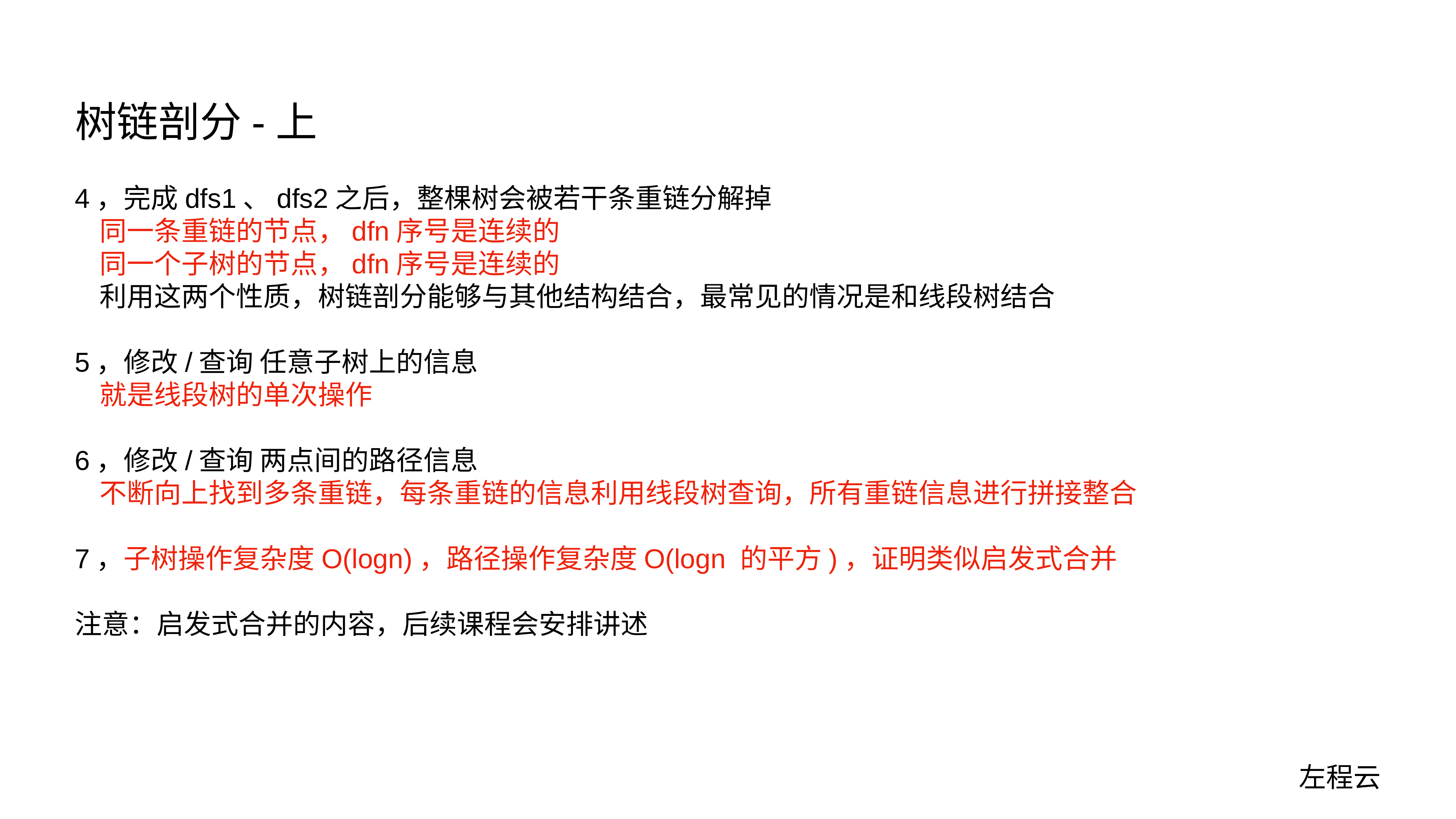

# 树链剖分-上
4，完成dfs1、dfs2之后，整棵树会被若干条重链分解掉
   同一条重链的节点，dfn序号是连续的
   同一个子树的节点，dfn序号是连续的
   利用这两个性质，树链剖分能够与其他结构结合，最常见的情况是和线段树结合

5，修改/查询 任意子树上的信息
   就是线段树的单次操作

6，修改/查询 两点间的路径信息
   不断向上找到多条重链，每条重链的信息利用线段树查询，所有重链信息进行拼接整合

7，子树操作复杂度O(logn)，路径操作复杂度O(logn 的平方)，证明类似启发式合并

注意：启发式合并的内容，后续课程会安排讲述
左程云